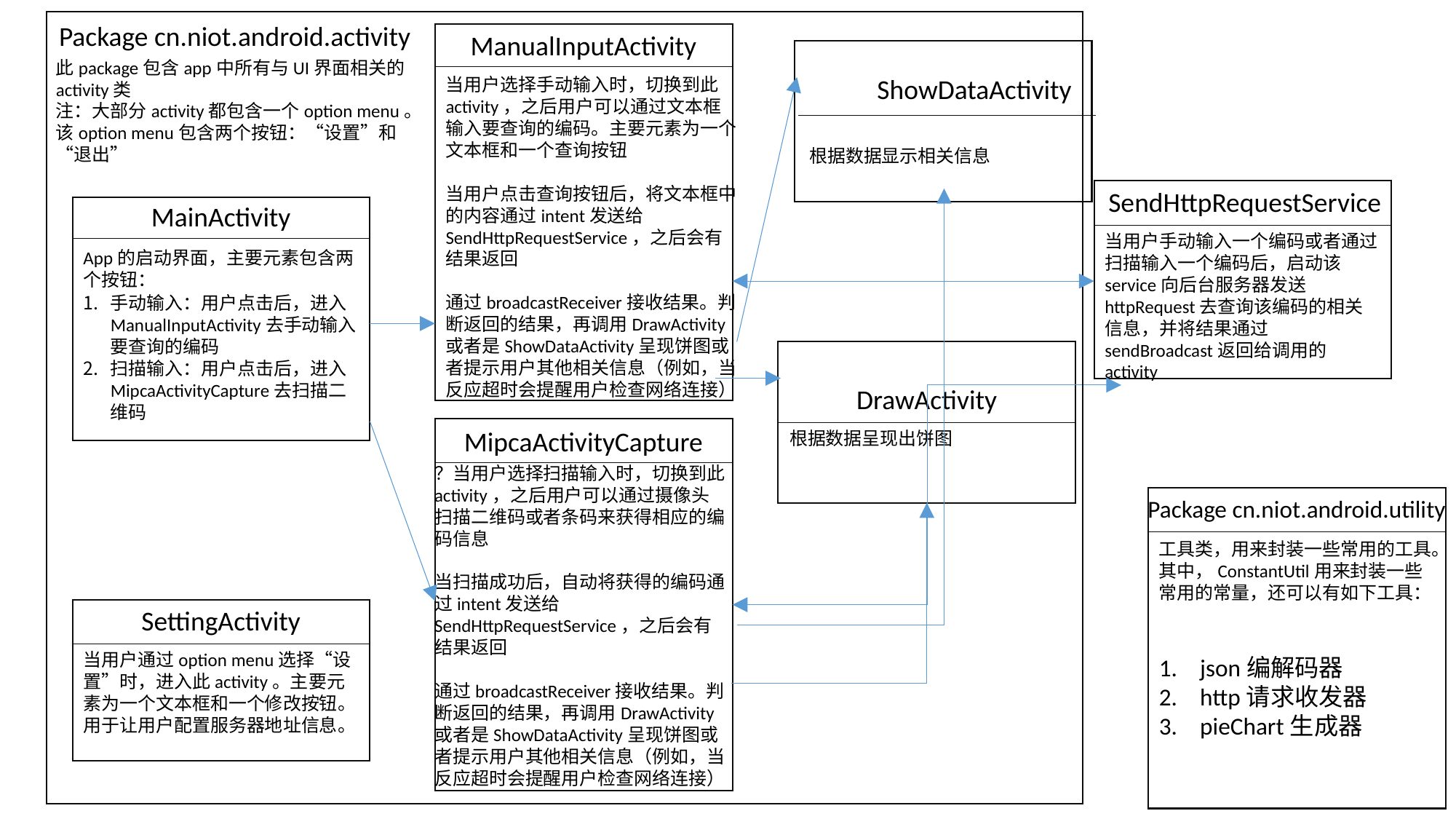

Package cn.niot.android.activity
ManualInputActivity

此package包含app中所有与UI界面相关的activity类
注：大部分activity都包含一个option menu。该option menu包含两个按钮：“设置”和“退出”
ShowDataActivity
当用户选择手动输入时，切换到此activity，之后用户可以通过文本框输入要查询的编码。主要元素为一个文本框和一个查询按钮

当用户点击查询按钮后，将文本框中的内容通过intent发送给SendHttpRequestService，之后会有结果返回

通过broadcastReceiver接收结果。判断返回的结果，再调用DrawActivity或者是ShowDataActivity呈现饼图或者提示用户其他相关信息（例如，当反应超时会提醒用户检查网络连接）
根据数据显示相关信息
SendHttpRequestService

MainActivity

当用户手动输入一个编码或者通过扫描输入一个编码后，启动该service向后台服务器发送httpRequest去查询该编码的相关信息，并将结果通过sendBroadcast返回给调用的activity
App的启动界面，主要元素包含两个按钮：
手动输入：用户点击后，进入ManualInputActivity去手动输入要查询的编码
扫描输入：用户点击后，进入MipcaActivityCapture去扫描二维码

DrawActivity

MipcaActivityCapture
根据数据呈现出饼图
？当用户选择扫描输入时，切换到此activity，之后用户可以通过摄像头扫描二维码或者条码来获得相应的编码信息

当扫描成功后，自动将获得的编码通过intent发送给SendHttpRequestService，之后会有结果返回

通过broadcastReceiver接收结果。判断返回的结果，再调用DrawActivity或者是ShowDataActivity呈现饼图或者提示用户其他相关信息（例如，当反应超时会提醒用户检查网络连接）
Package cn.niot.android.utility

工具类，用来封装一些常用的工具。
其中，ConstantUtil用来封装一些常用的常量，还可以有如下工具：
SettingActivity

当用户通过option menu选择“设置”时，进入此activity。主要元素为一个文本框和一个修改按钮。用于让用户配置服务器地址信息。
json编解码器
http请求收发器
pieChart生成器